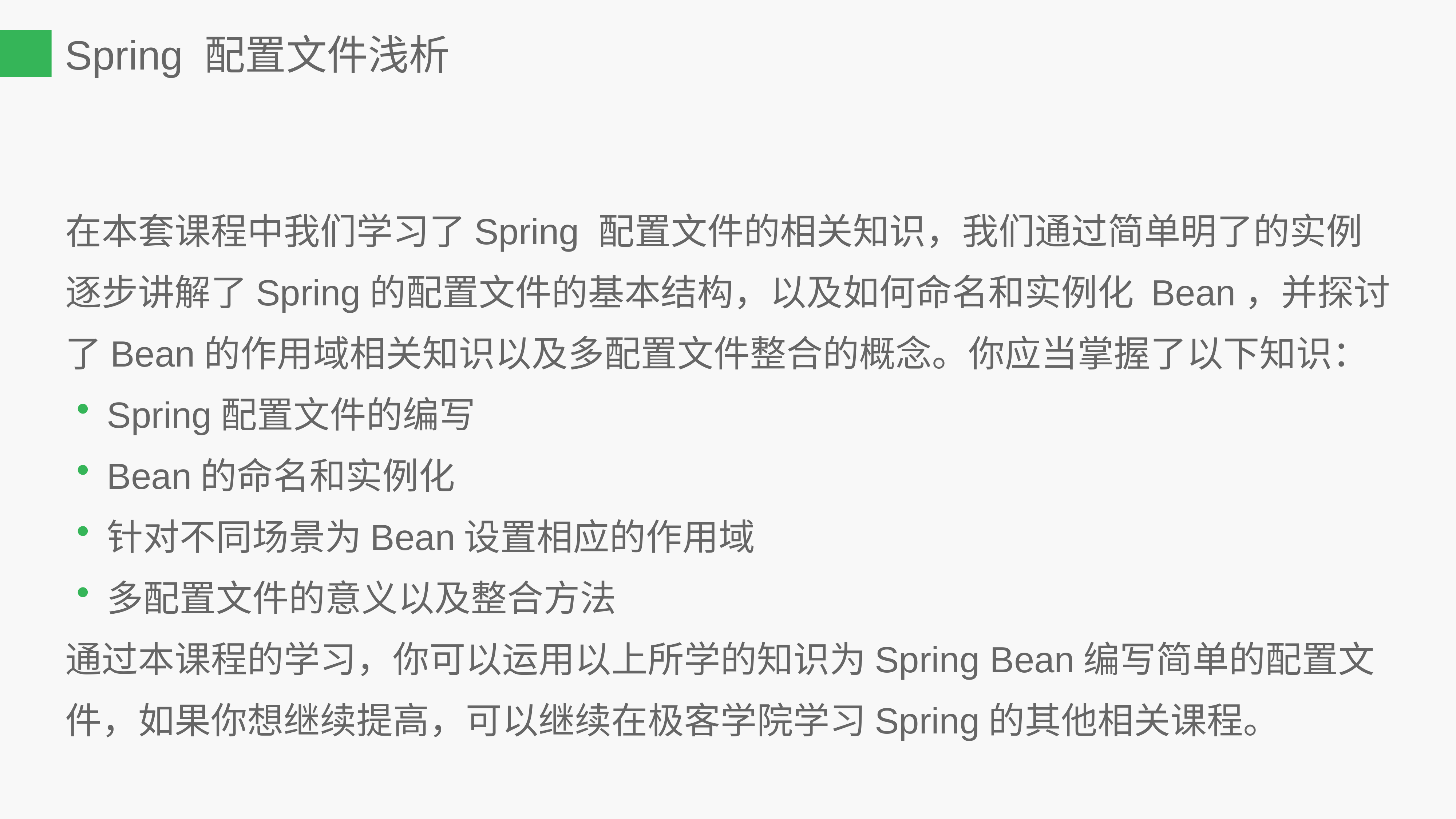

Spring 配置文件浅析

在本套课程中我们学习了Spring 配置文件的相关知识，我们通过简单明了的实例逐步讲解了Spring的配置文件的基本结构，以及如何命名和实例化 Bean，并探讨了Bean的作用域相关知识以及多配置文件整合的概念。你应当掌握了以下知识：
Spring配置文件的编写
Bean的命名和实例化
针对不同场景为Bean设置相应的作用域
多配置文件的意义以及整合方法
通过本课程的学习，你可以运用以上所学的知识为Spring Bean编写简单的配置文件，如果你想继续提高，可以继续在极客学院学习Spring的其他相关课程。